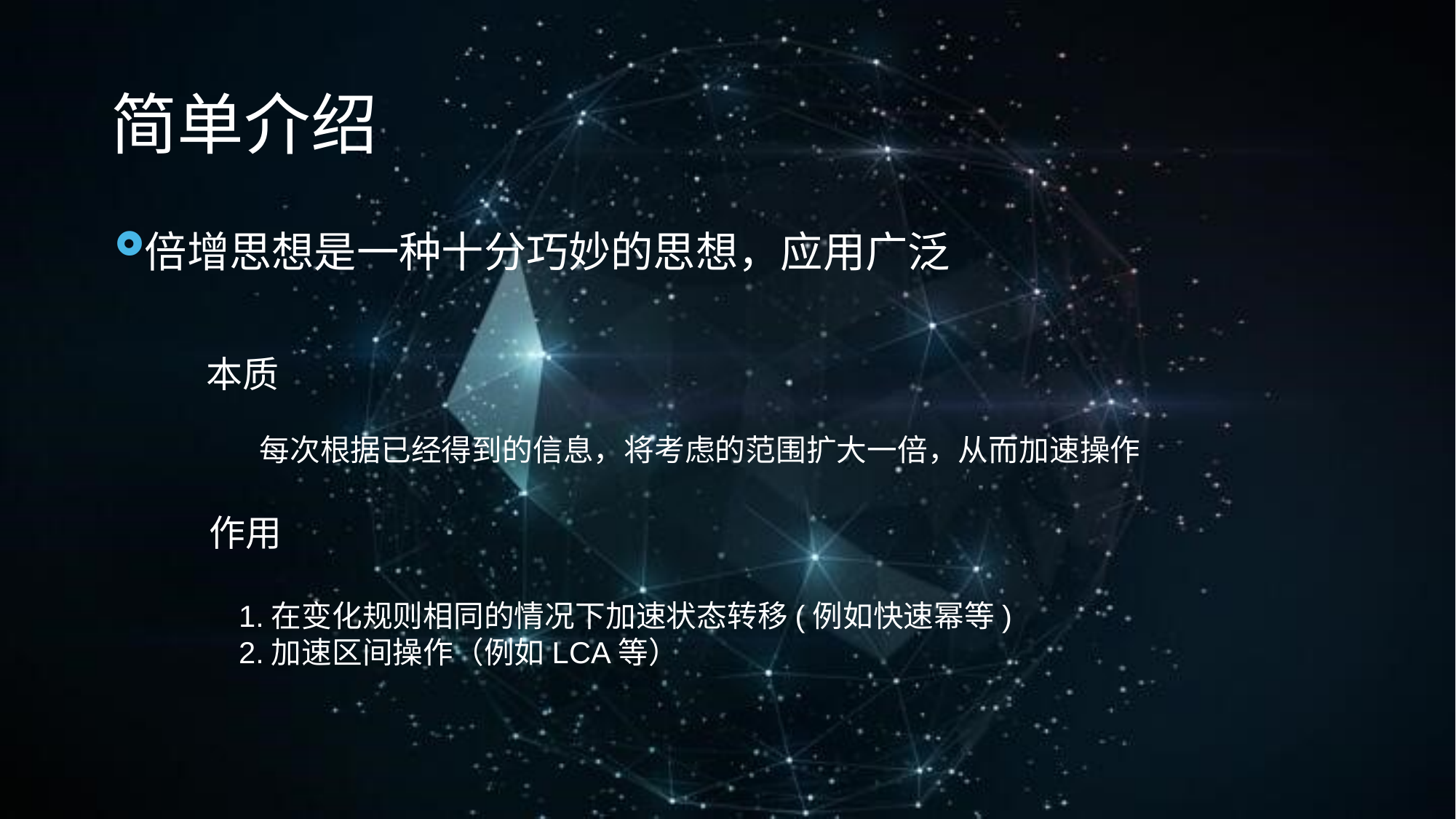

简单介绍
倍增思想是一种十分巧妙的思想，应用广泛
本质

	每次根据已经得到的信息，将考虑的范围扩大一倍，从而加速操作

作用
1.在变化规则相同的情况下加速状态转移(例如快速幂等)
2.加速区间操作（例如LCA等）